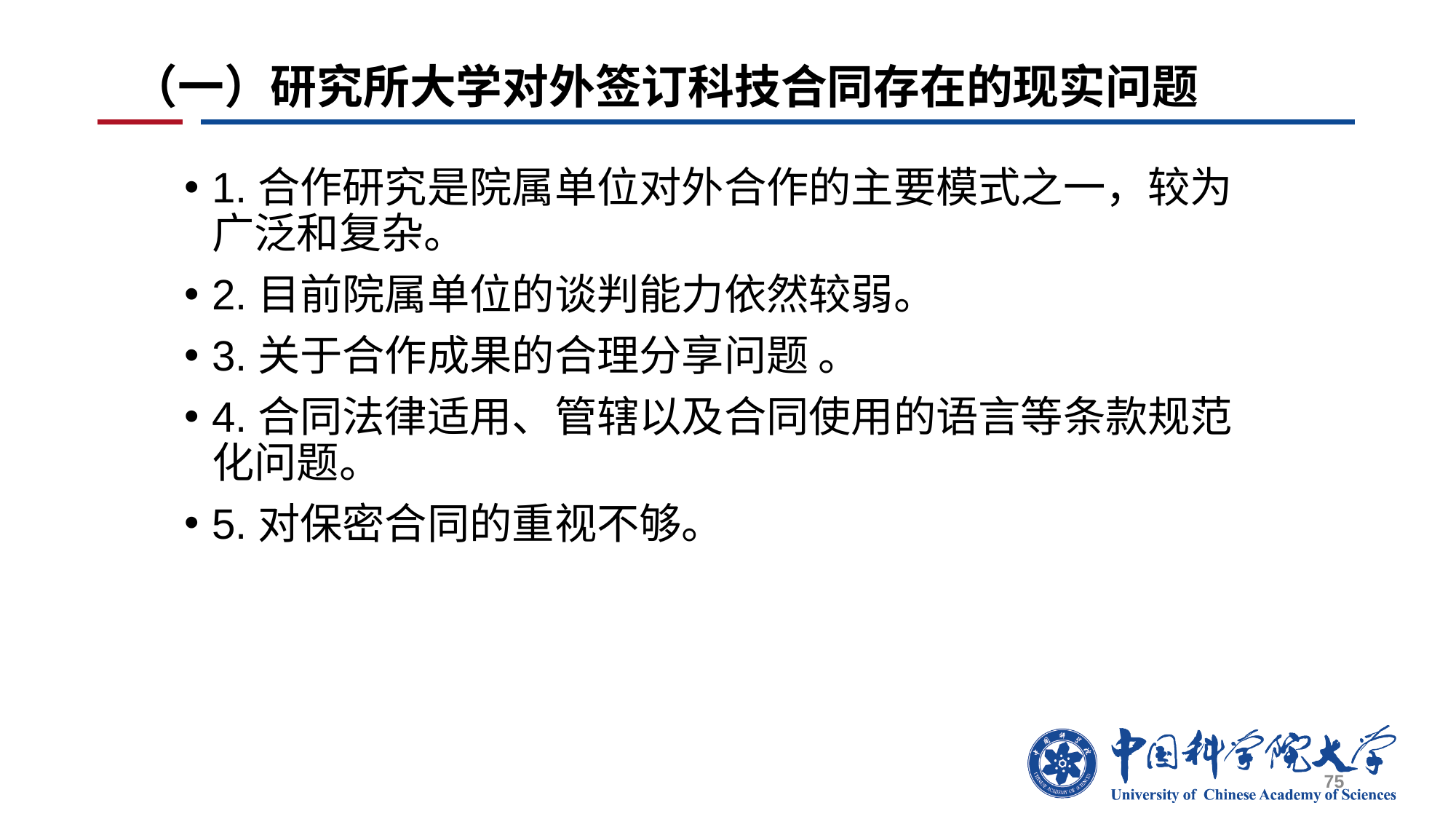

75
# （一）研究所大学对外签订科技合同存在的现实问题
1.合作研究是院属单位对外合作的主要模式之一，较为广泛和复杂。
2.目前院属单位的谈判能力依然较弱。
3.关于合作成果的合理分享问题 。
4.合同法律适用、管辖以及合同使用的语言等条款规范化问题。
5.对保密合同的重视不够。